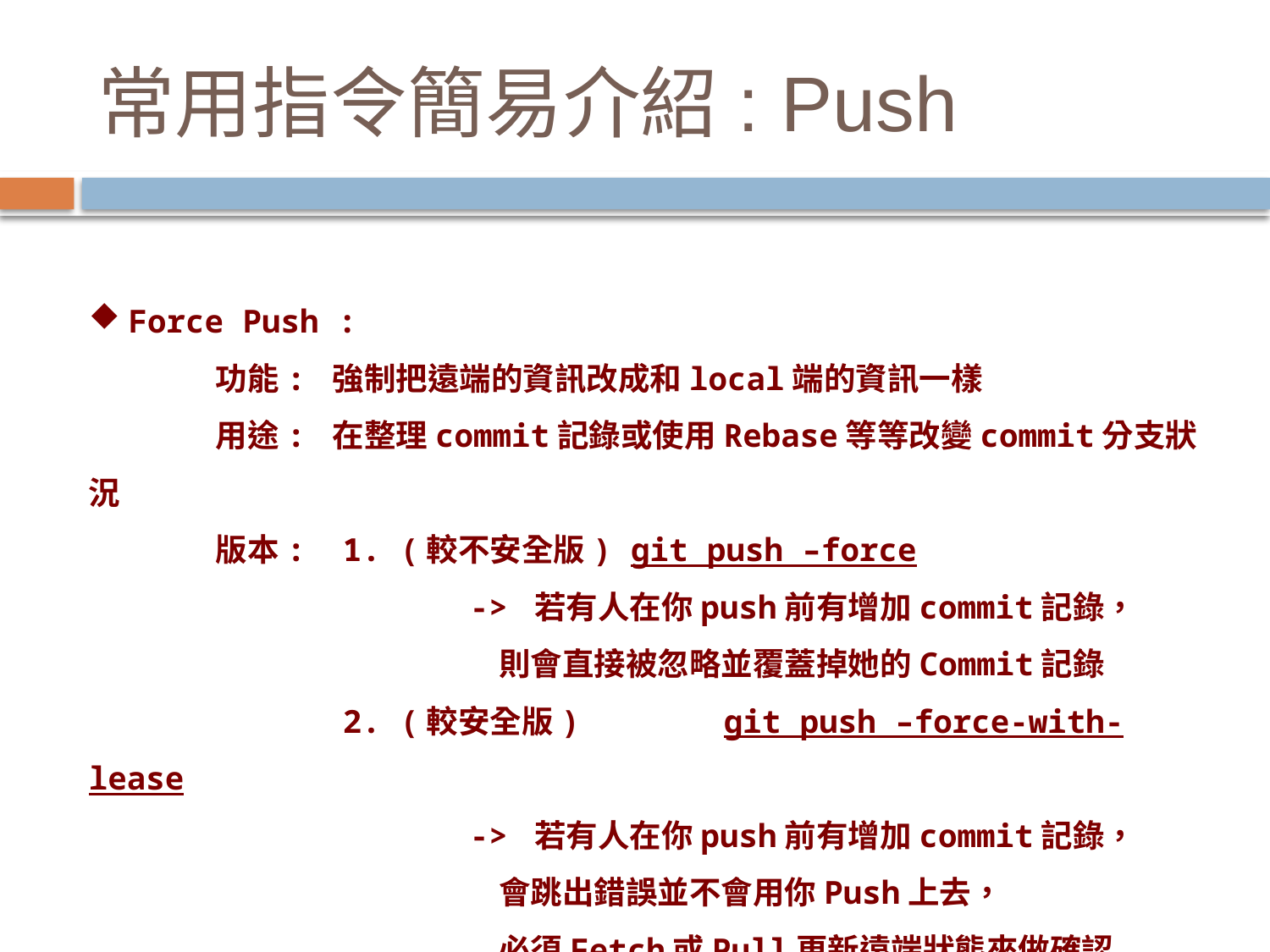

# 常用指令簡易介紹: Push
Force Push :
	功能: 強制把遠端的資訊改成和local端的資訊一樣
	用途: 在整理commit記錄或使用Rebase等等改變commit分支狀況
	版本: 	1. (較不安全版) git push –force
			-> 若有人在你push前有增加commit記錄，
			   則會直接被忽略並覆蓋掉她的Commit記錄
		2. (較安全版) 	git push –force-with-lease
			-> 若有人在你push前有增加commit記錄，
			   會跳出錯誤並不會用你Push上去，
			   必須Fetch或Pull更新遠端狀態來做確認